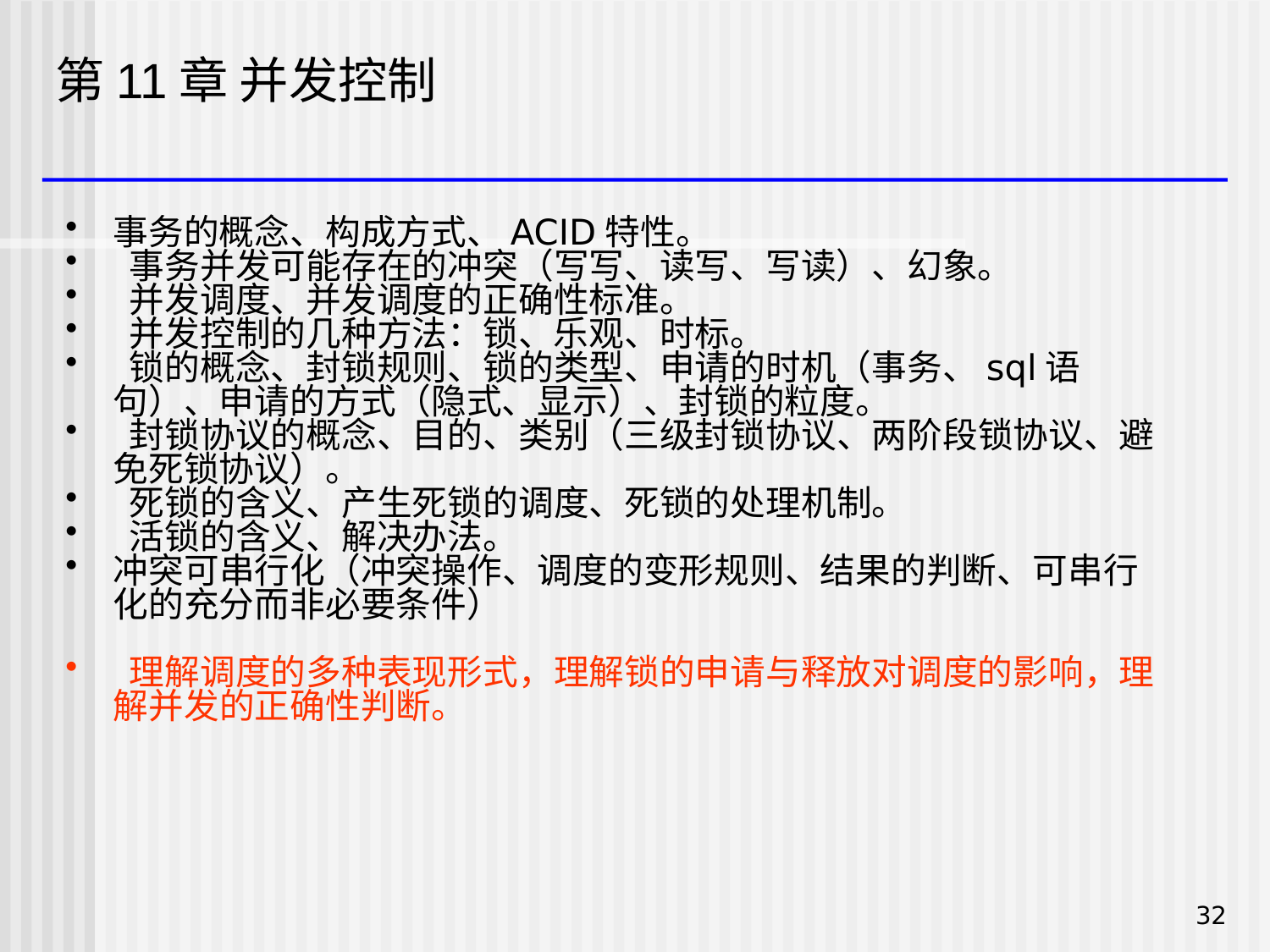

# 第11章 并发控制

事务的概念、构成方式、ACID特性。
 事务并发可能存在的冲突（写写、读写、写读）、幻象。
 并发调度、并发调度的正确性标准。
 并发控制的几种方法：锁、乐观、时标。
 锁的概念、封锁规则、锁的类型、申请的时机（事务、sql语句）、申请的方式（隐式、显示）、封锁的粒度。
 封锁协议的概念、目的、类别（三级封锁协议、两阶段锁协议、避免死锁协议）。
 死锁的含义、产生死锁的调度、死锁的处理机制。
 活锁的含义、解决办法。
冲突可串行化（冲突操作、调度的变形规则、结果的判断、可串行化的充分而非必要条件）

 理解调度的多种表现形式，理解锁的申请与释放对调度的影响，理解并发的正确性判断。
32